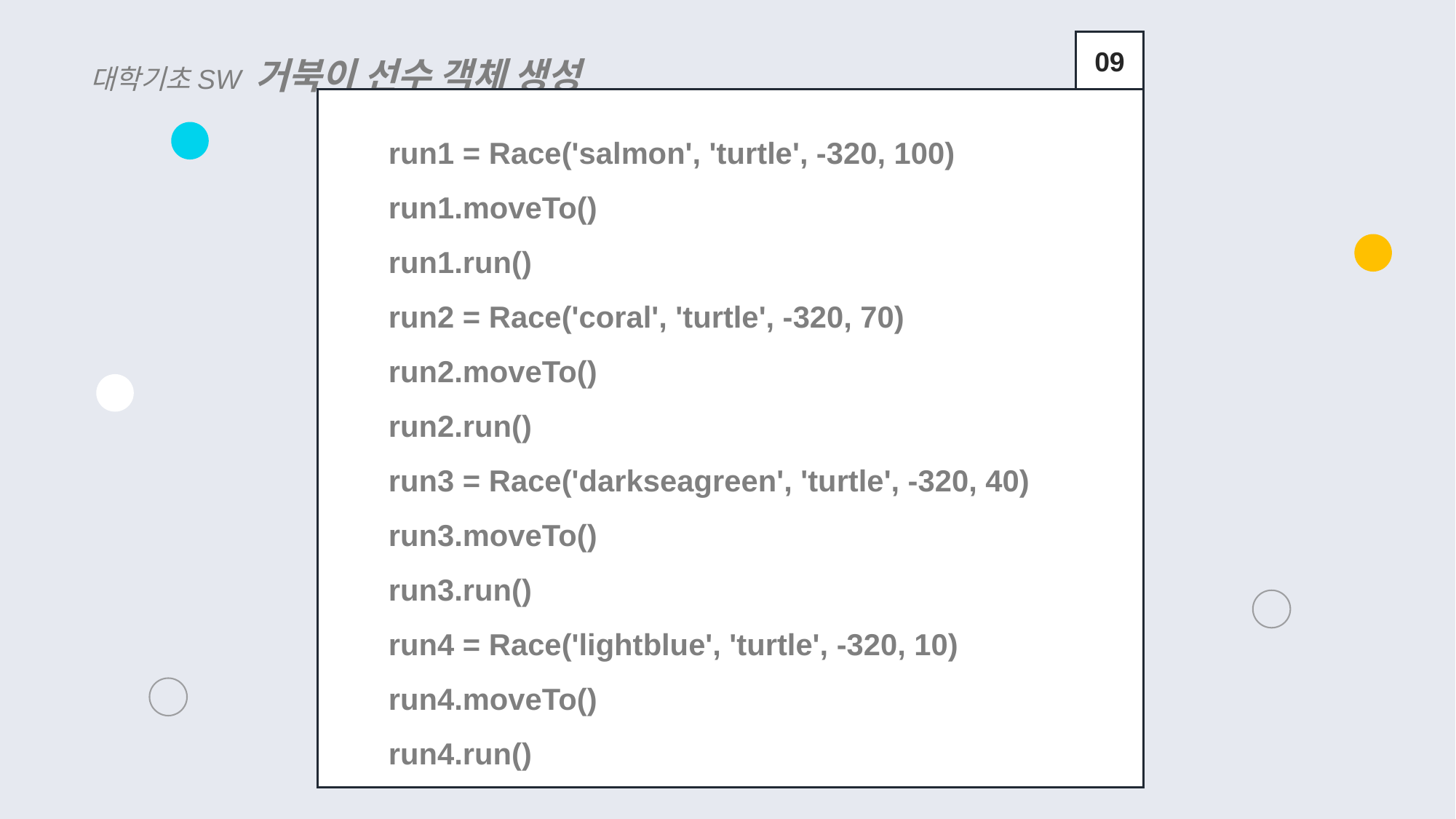

대학기초SW 거북이 선수 객체 생성
09

run1 = Race('salmon', 'turtle', -320, 100)
run1.moveTo()
run1.run()
run2 = Race('coral', 'turtle', -320, 70)
run2.moveTo()
run2.run()
run3 = Race('darkseagreen', 'turtle', -320, 40)
run3.moveTo()
run3.run()
run4 = Race('lightblue', 'turtle', -320, 10)
run4.moveTo()
run4.run()